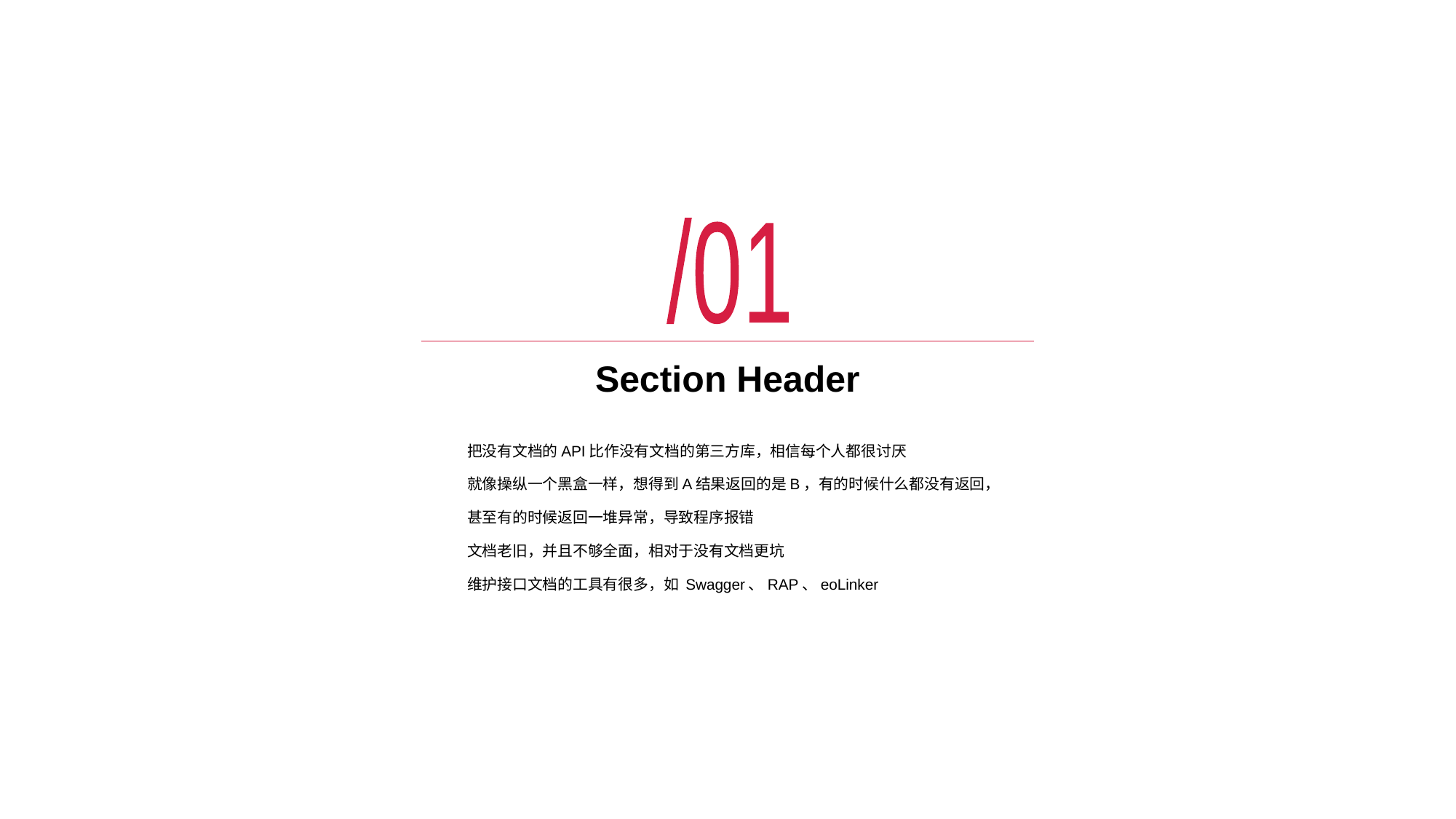

/01
# Section Header
把没有文档的API比作没有文档的第三方库，相信每个人都很讨厌
就像操纵一个黑盒一样，想得到A结果返回的是B，有的时候什么都没有返回，
甚至有的时候返回一堆异常，导致程序报错
文档老旧，并且不够全面，相对于没有文档更坑
维护接口文档的工具有很多，如 Swagger、RAP、eoLinker